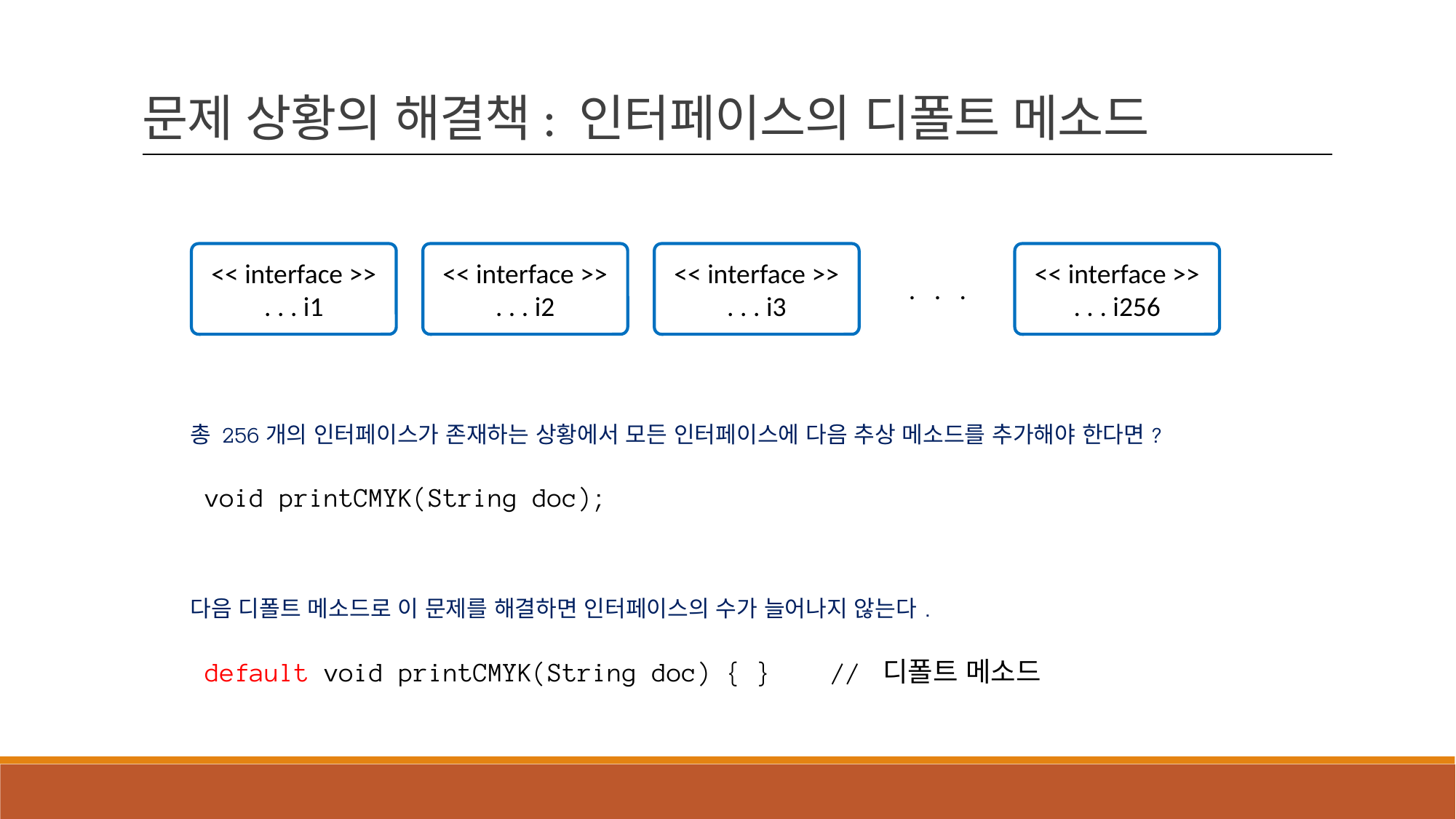

문제 상황의 해결책: 인터페이스의 디폴트 메소드
<< interface >>
. . . i3
<< interface >>
. . . i256
<< interface >>
. . . i2
<< interface >>
. . . i1
 .   .   .
총 256개의 인터페이스가 존재하는 상황에서 모든 인터페이스에 다음 추상 메소드를 추가해야 한다면?
 void printCMYK(String doc);

다음 디폴트 메소드로 이 문제를 해결하면 인터페이스의 수가 늘어나지 않는다.
 default void printCMYK(String doc) { }    // 디폴트 메소드